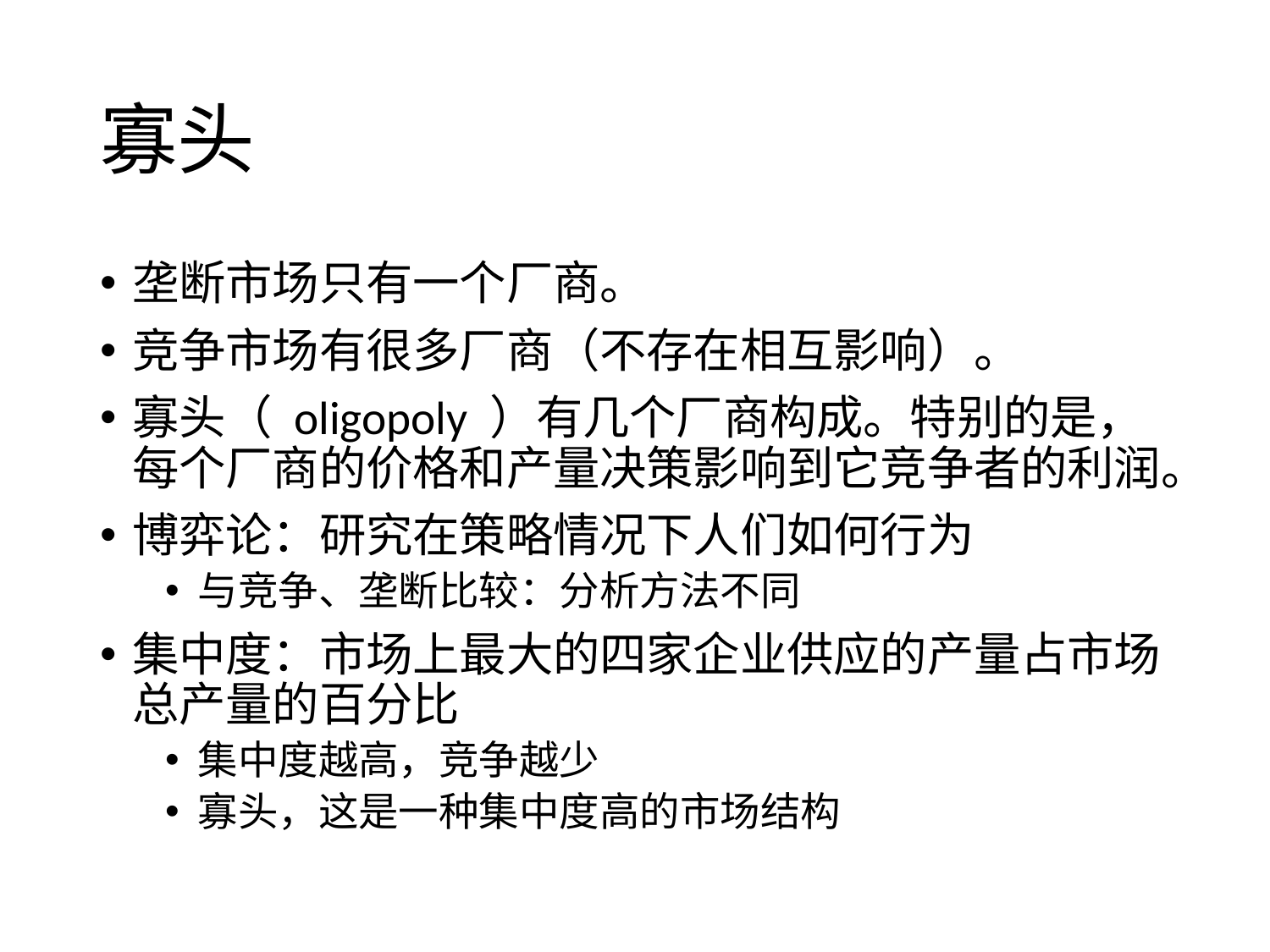

# 寡头
垄断市场只有一个厂商。
竞争市场有很多厂商（不存在相互影响）。
寡头（ oligopoly ）有几个厂商构成。特别的是，每个厂商的价格和产量决策影响到它竞争者的利润。
博弈论：研究在策略情况下人们如何行为
与竞争、垄断比较：分析方法不同
集中度：市场上最大的四家企业供应的产量占市场总产量的百分比
集中度越高，竞争越少
寡头，这是一种集中度高的市场结构